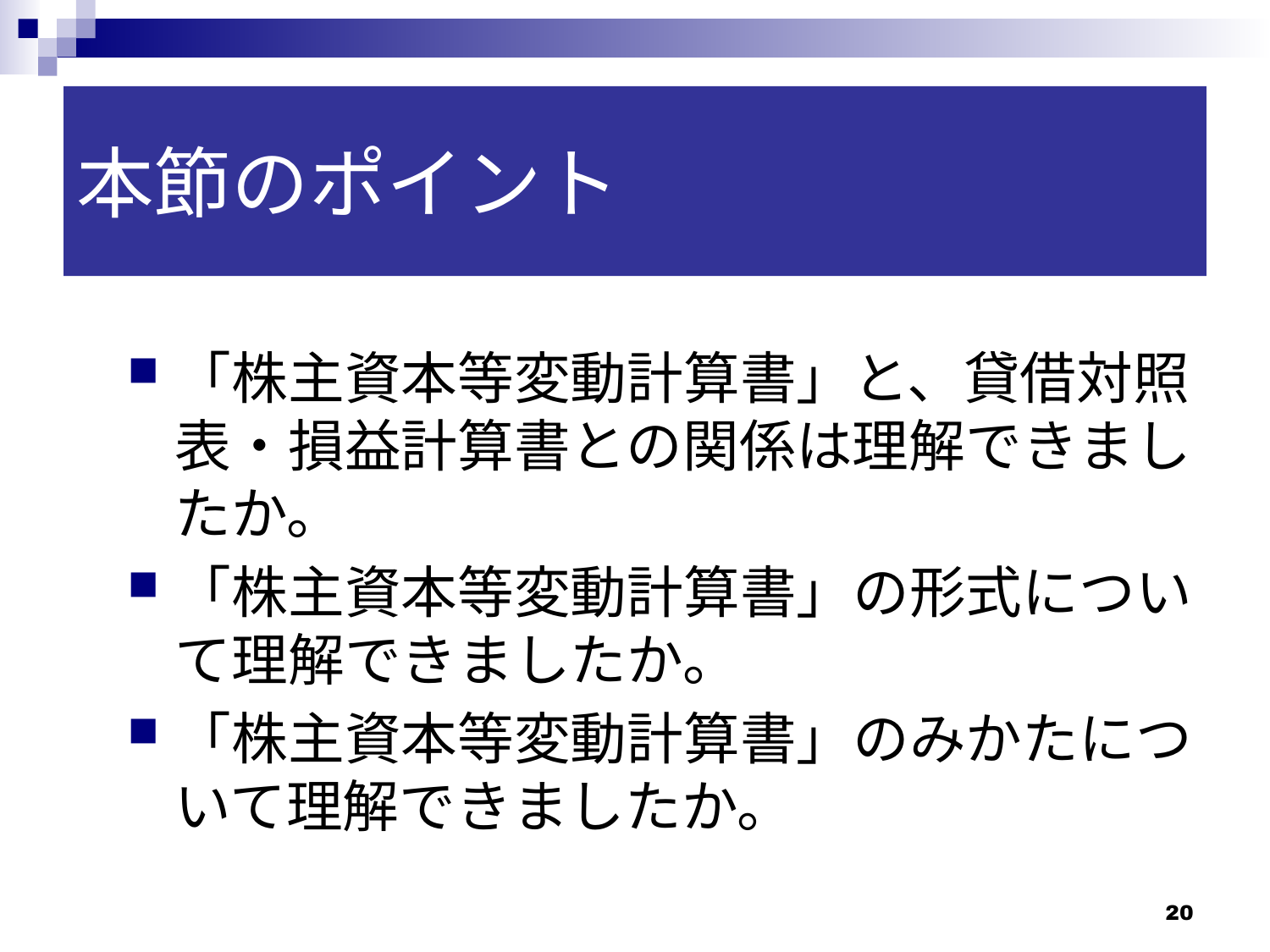

# 本節のポイント
「株主資本等変動計算書」と、貸借対照表・損益計算書との関係は理解できましたか。
「株主資本等変動計算書」の形式について理解できましたか。
「株主資本等変動計算書」のみかたについて理解できましたか。
20